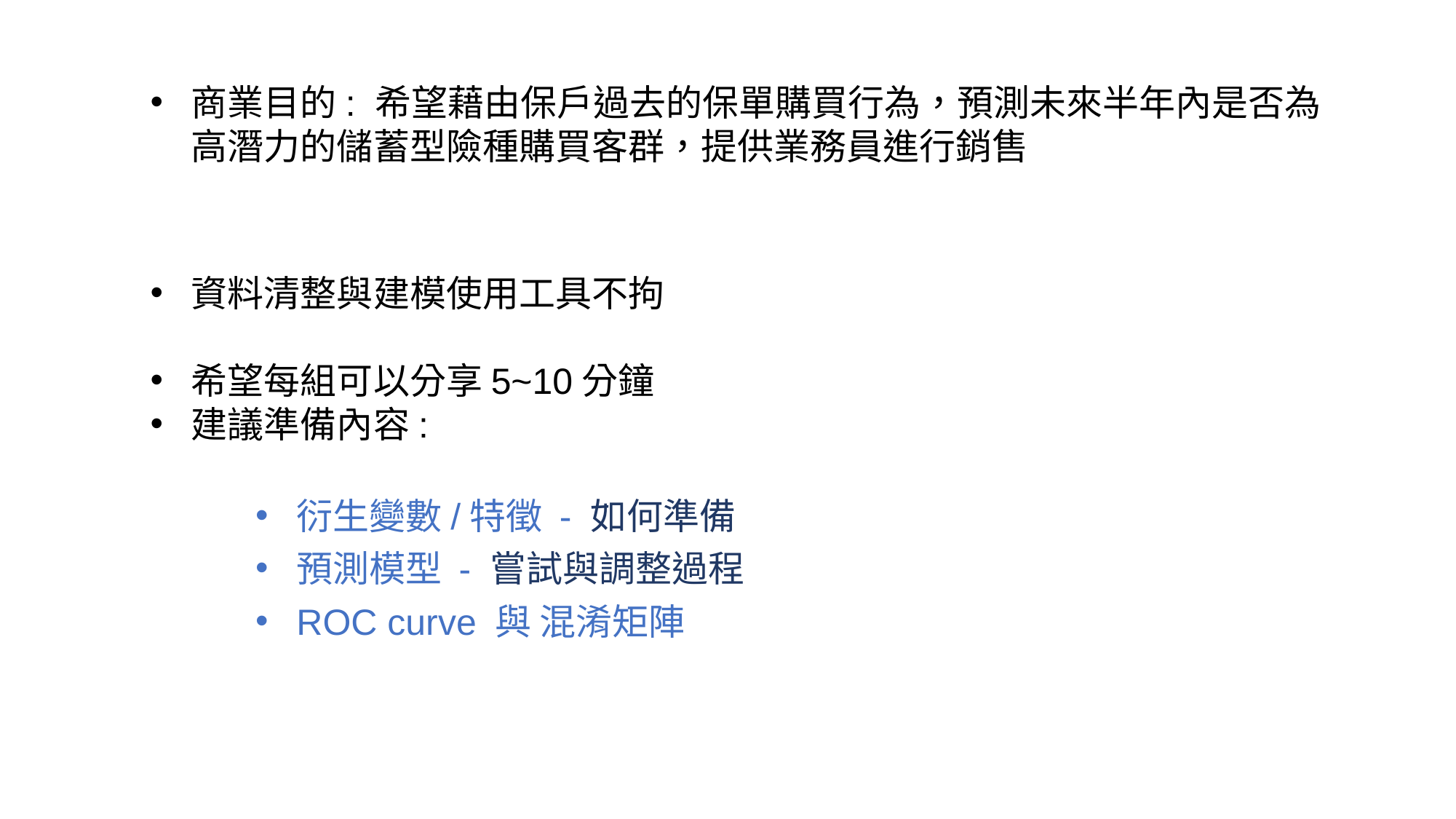

商業目的: 希望藉由保戶過去的保單購買行為，預測未來半年內是否為高潛力的儲蓄型險種購買客群，提供業務員進行銷售
資料清整與建模使用工具不拘

希望每組可以分享5~10分鐘
建議準備內容:
衍生變數/特徵 - 如何準備
預測模型 - 嘗試與調整過程
ROC curve 與 混淆矩陣